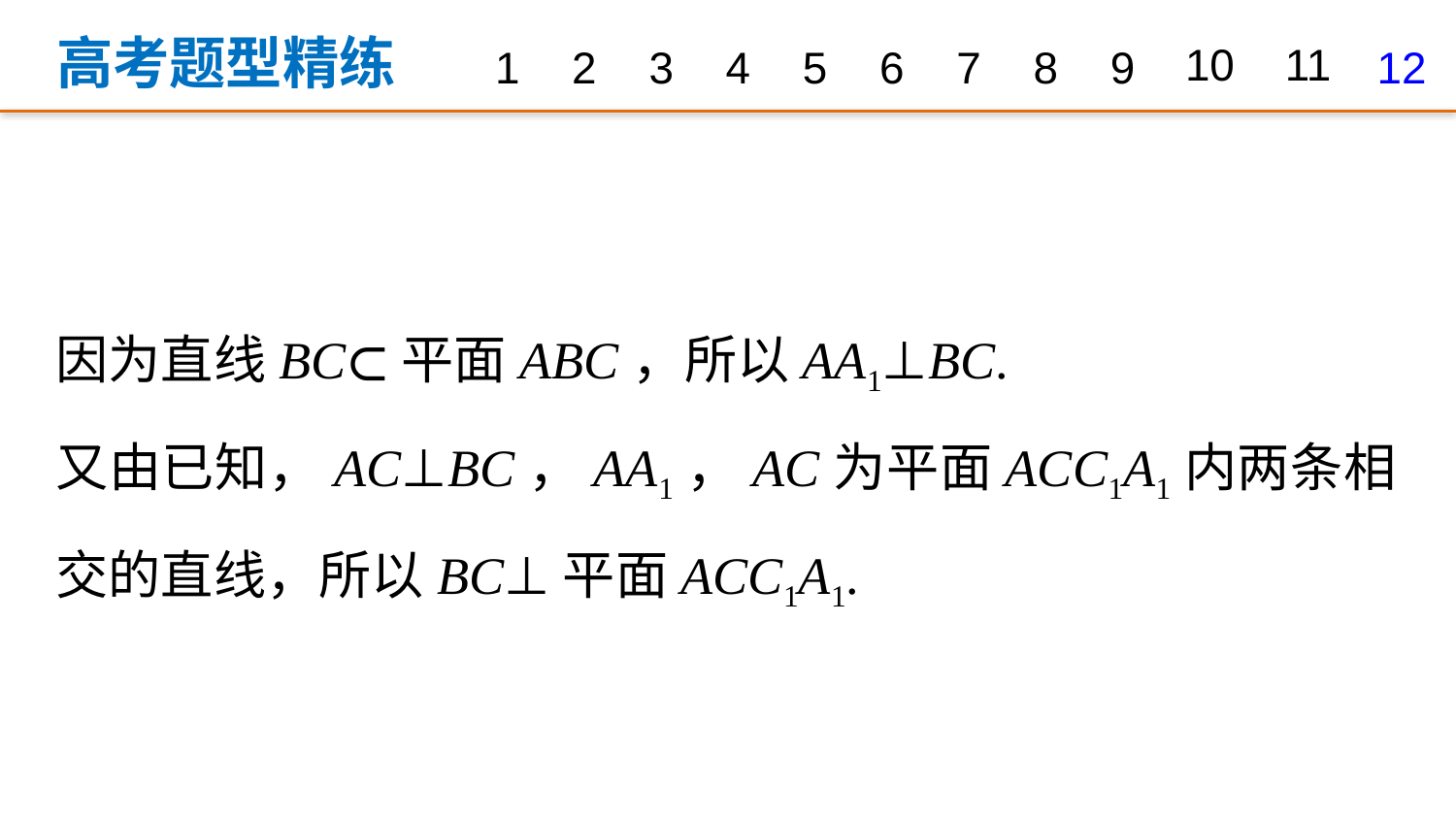

高考题型精练
1
2
3
4
5
6
7
8
9
10
11
12
因为直线BC⊂平面ABC，所以AA1⊥BC.
又由已知，AC⊥BC，AA1，AC为平面ACC1A1内两条相交的直线，所以BC⊥平面ACC1A1.